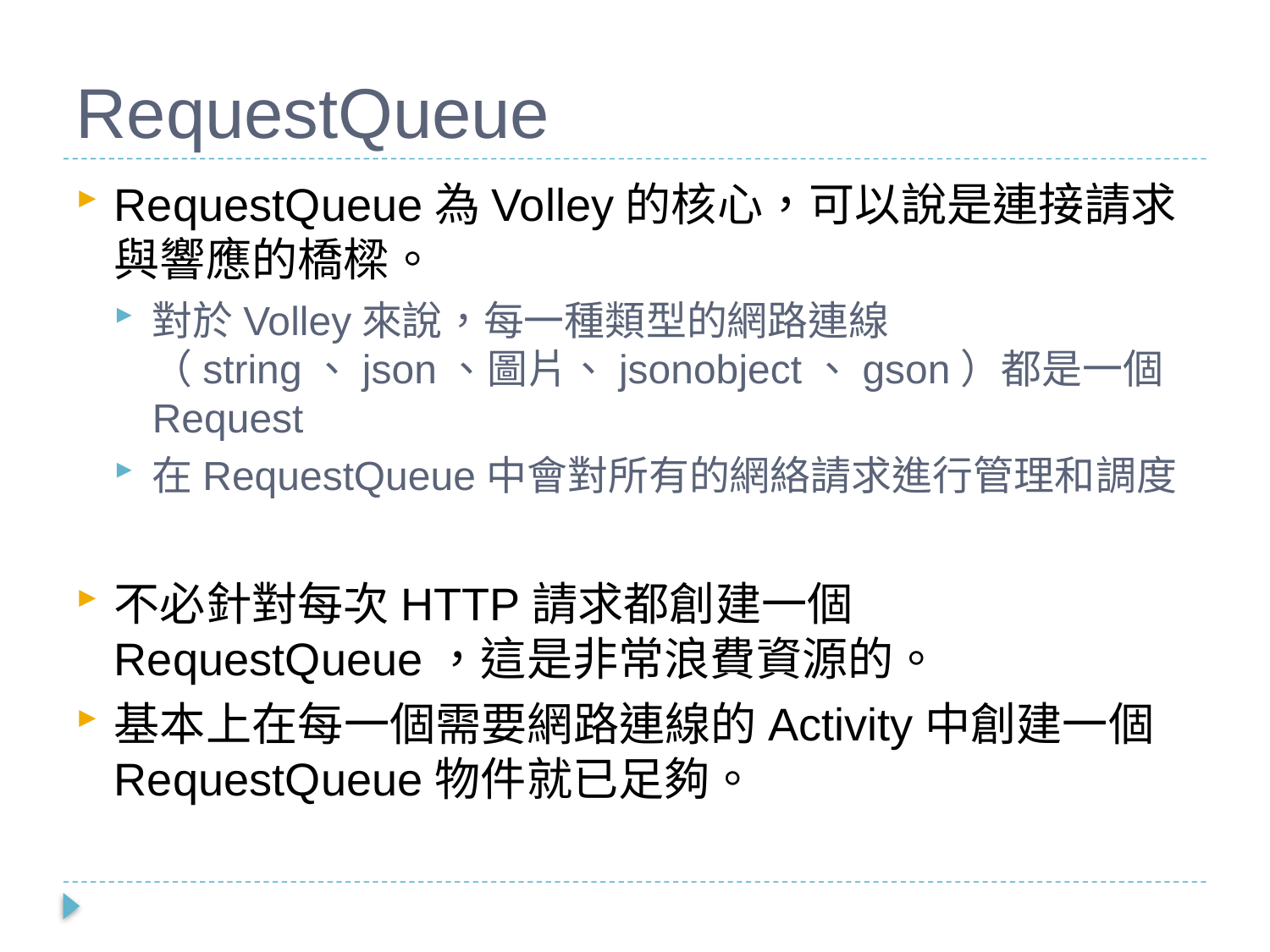

# RequestQueue
RequestQueue為Volley的核心，可以說是連接請求與響應的橋樑。
對於Volley來說，每一種類型的網路連線（string、json、圖片、jsonobject、gson）都是一個Request
在RequestQueue中會對所有的網絡請求進行管理和調度

不必針對每次HTTP請求都創建一個RequestQueue，這是非常浪費資源的。
基本上在每一個需要網路連線的Activity中創建一個RequestQueue物件就已足夠。